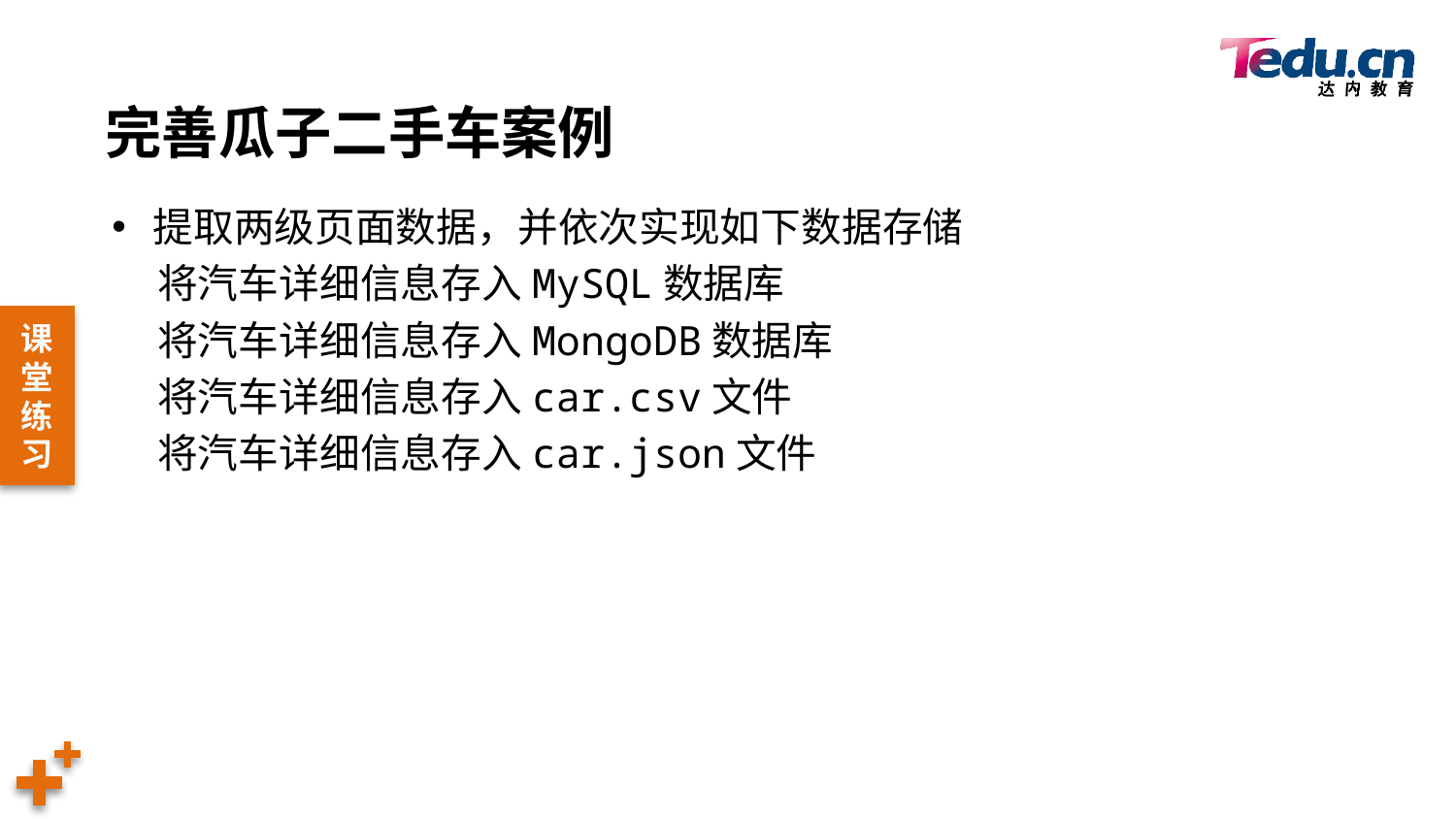

# 完善瓜子二手车案例
提取两级页面数据，并依次实现如下数据存储
    将汽车详细信息存入MySQL数据库
    将汽车详细信息存入MongoDB数据库
    将汽车详细信息存入car.csv文件
    将汽车详细信息存入car.json文件